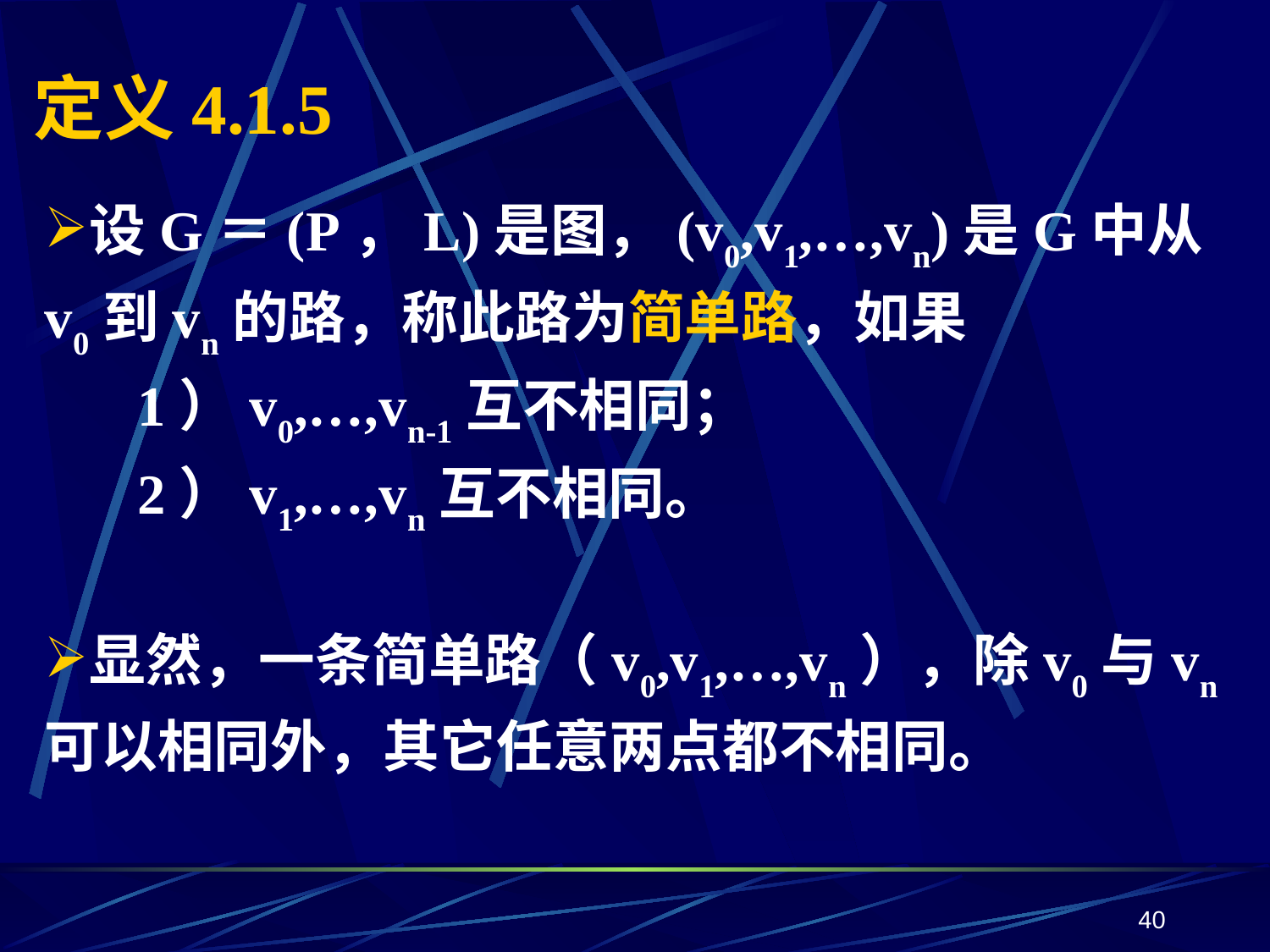

# 定义4.1.5
设G＝(P，L)是图，(v0,v1,…,vn)是G中从v0到vn的路，称此路为简单路，如果
	1）v0,…,vn-1互不相同；
	2）v1,…,vn互不相同。
显然，一条简单路（v0,v1,…,vn），除v0与vn可以相同外，其它任意两点都不相同。

40